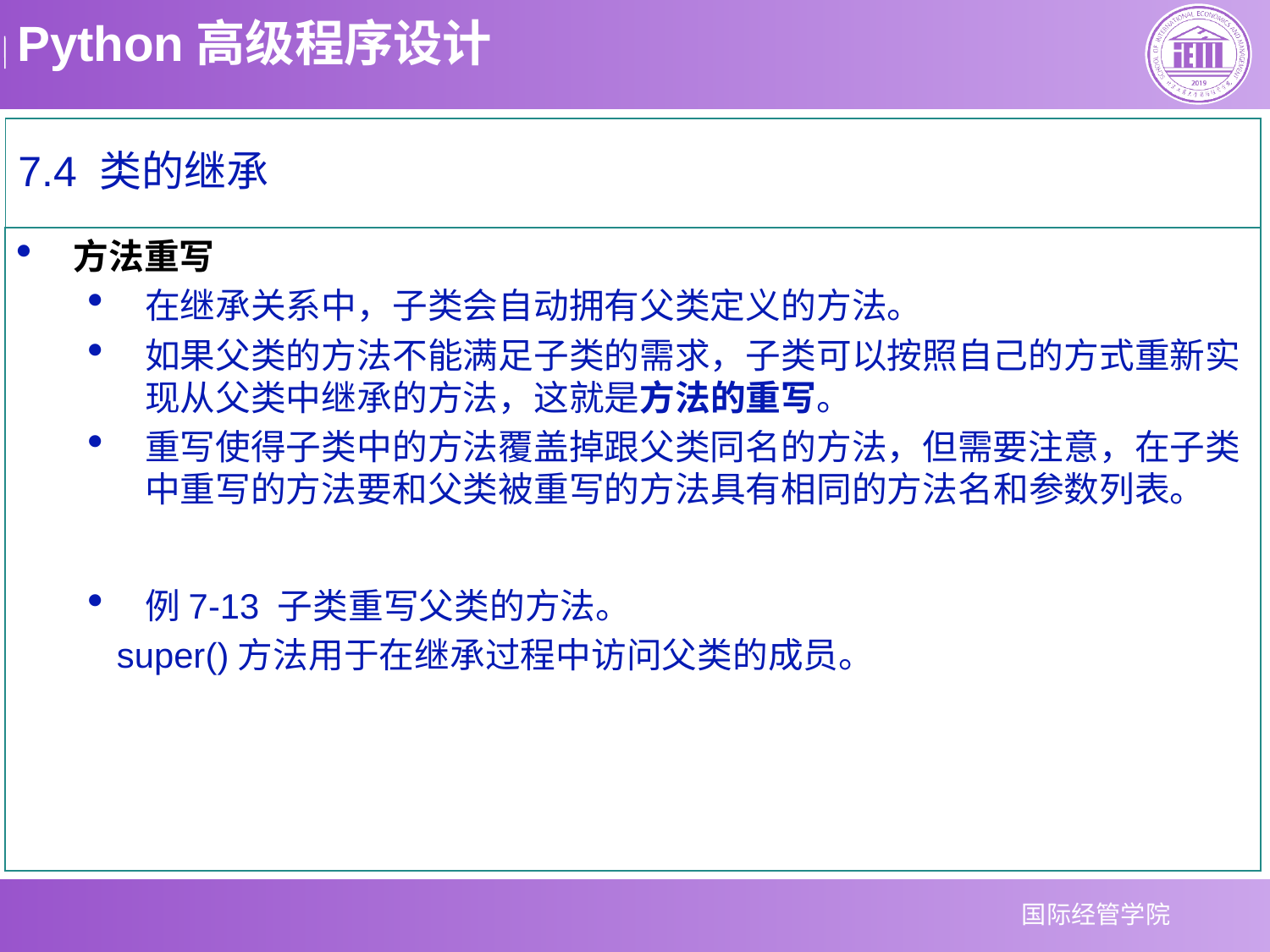

# 7.4 类的继承
方法重写
在继承关系中，子类会自动拥有父类定义的方法。
如果父类的方法不能满足子类的需求，子类可以按照自己的方式重新实现从父类中继承的方法，这就是方法的重写。
重写使得子类中的方法覆盖掉跟父类同名的方法，但需要注意，在子类中重写的方法要和父类被重写的方法具有相同的方法名和参数列表。

例7-13 子类重写父类的方法。
super()方法用于在继承过程中访问父类的成员。